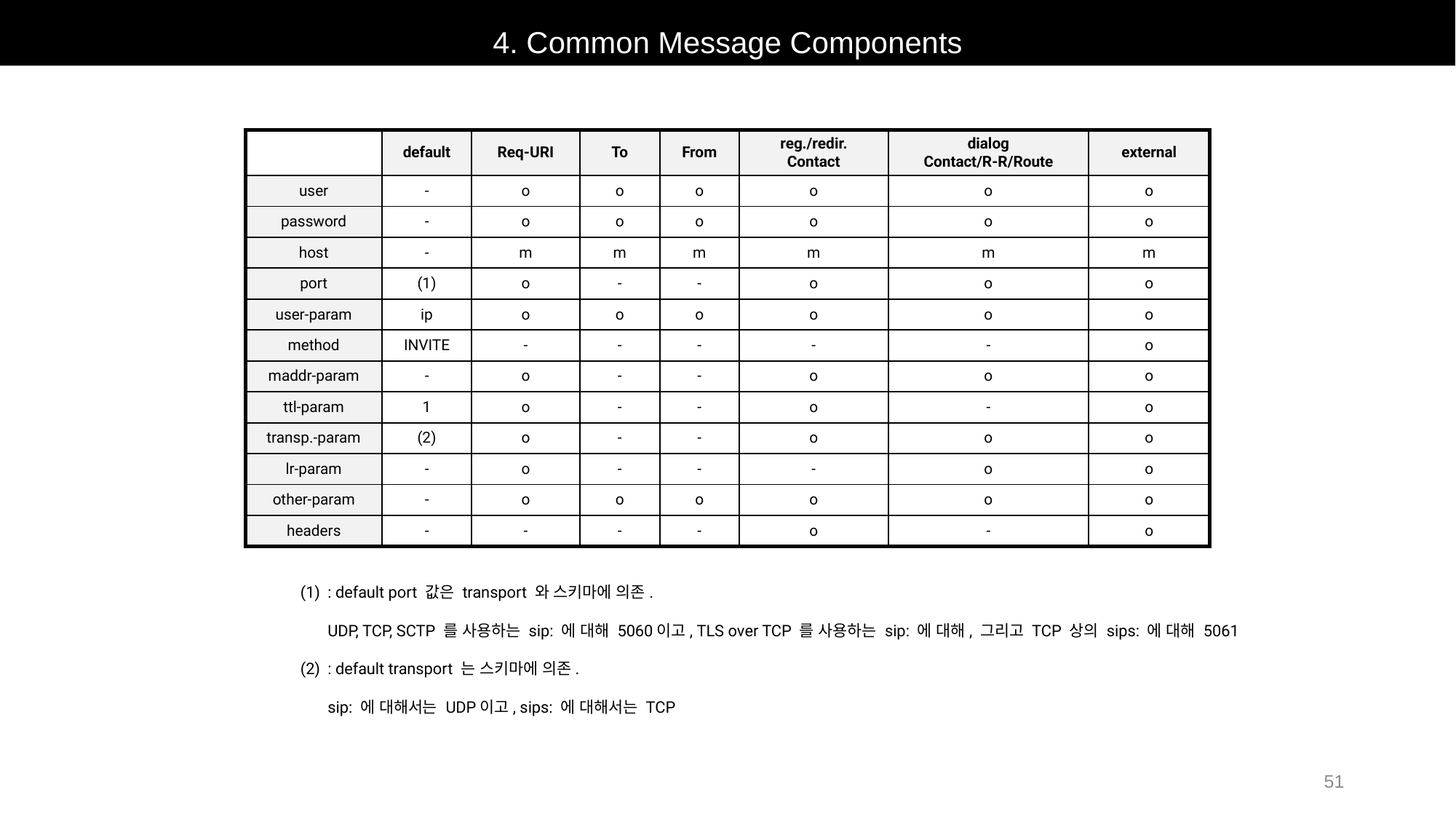

# 4. Common Message Components
|  | default | Req-URI | To | From | reg./redir. Contact | dialog Contact/R-R/Route | external |
| --- | --- | --- | --- | --- | --- | --- | --- |
| user | - | o | o | o | o | o | o |
| password | - | o | o | o | o | o | o |
| host | - | m | m | m | m | m | m |
| port | (1) | o | - | - | o | o | o |
| user-param | ip | o | o | o | o | o | o |
| method | INVITE | - | - | - | - | - | o |
| maddr-param | - | o | - | - | o | o | o |
| ttl-param | 1 | o | - | - | o | - | o |
| transp.-param | (2) | o | - | - | o | o | o |
| lr-param | - | o | - | - | - | o | o |
| other-param | - | o | o | o | o | o | o |
| headers | - | - | - | - | o | - | o |
: default port 값은 transport 와 스키마에 의존.
UDP, TCP, SCTP 를 사용하는 sip: 에 대해 5060이고, TLS over TCP 를 사용하는 sip: 에 대해, 그리고 TCP 상의 sips: 에 대해 5061
: default transport 는 스키마에 의존.
sip: 에 대해서는 UDP이고, sips: 에 대해서는 TCP
51